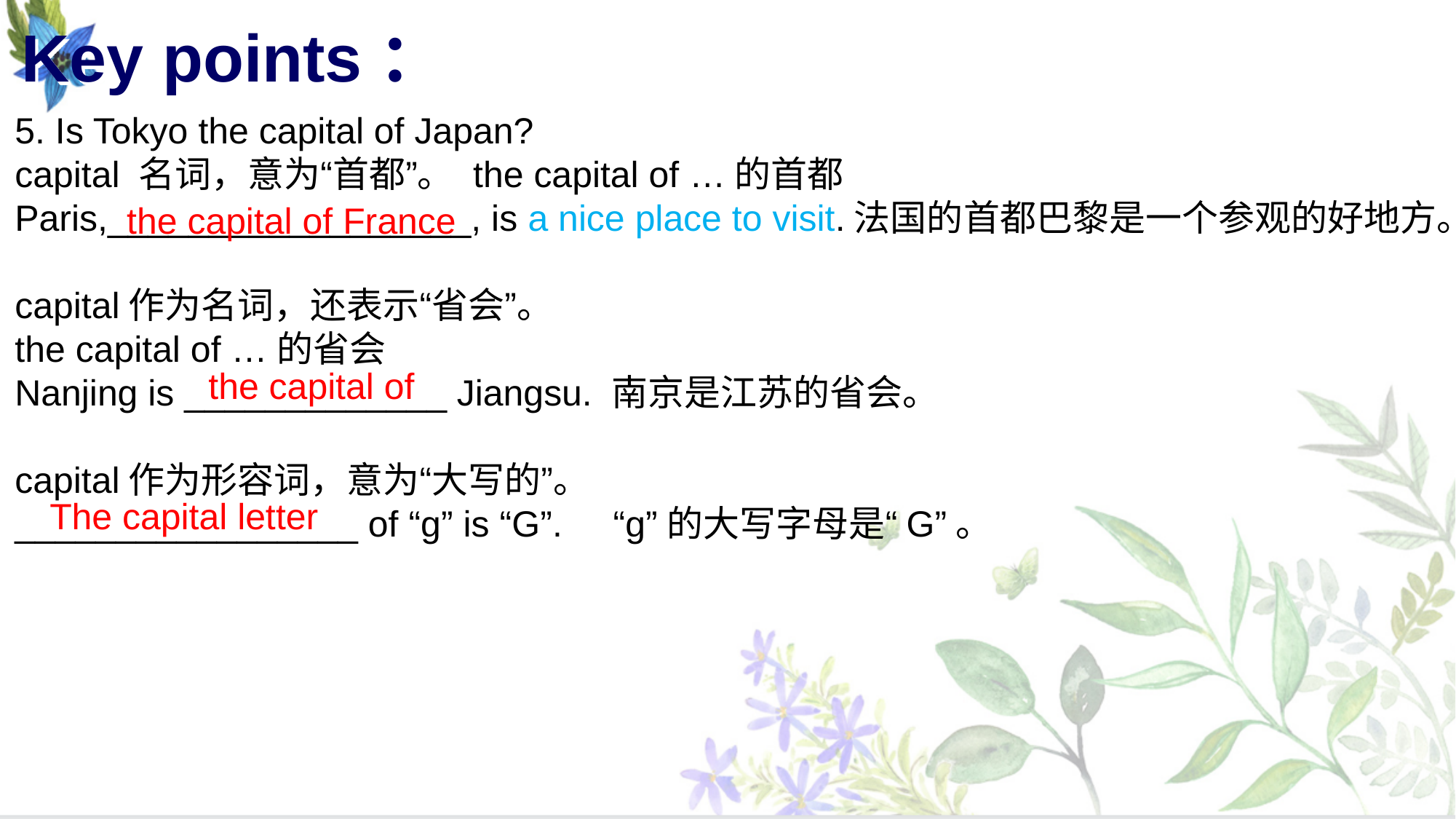

# Key points：
5. Is Tokyo the capital of Japan?
capital 名词，意为“首都”。 the capital of …的首都
Paris,__________________, is a nice place to visit.法国的首都巴黎是一个参观的好地方。

capital作为名词，还表示“省会”。
the capital of …的省会
Nanjing is _____________ Jiangsu. 南京是江苏的省会。

capital作为形容词，意为“大写的”。
_________________ of “g” is “G”.     “g”的大写字母是“G”。
the capital of France
the capital of
The capital letter